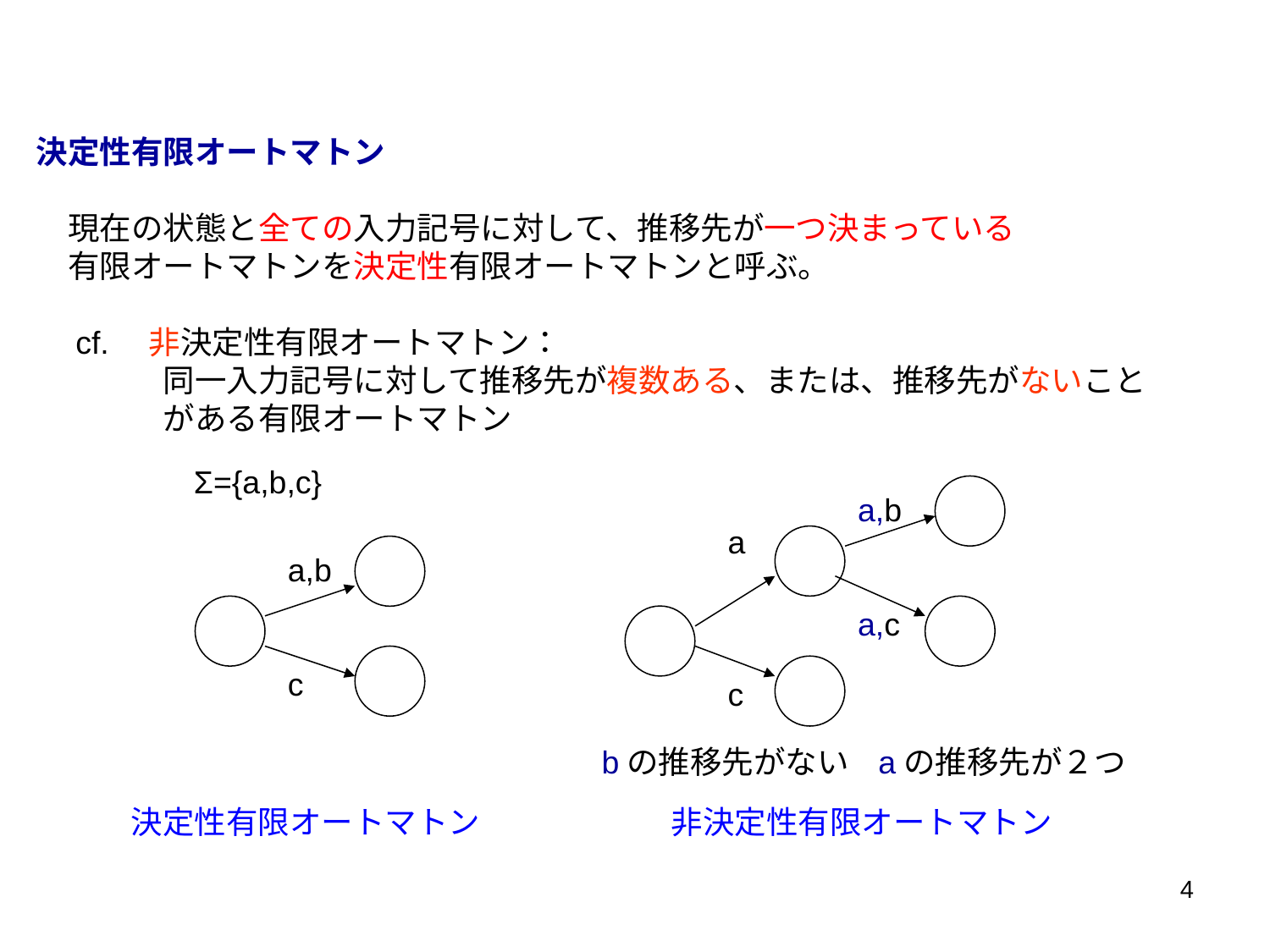

決定性有限オートマトン

　現在の状態と全ての入力記号に対して、推移先が一つ決まっている
　有限オートマトンを決定性有限オートマトンと呼ぶ。

　cf.　非決定性有限オートマトン：
　　　　同一入力記号に対して推移先が複数ある、または、推移先がないこと
　　　　がある有限オートマトン

a,b

a,c
Σ={a,b,c}

a,b

c
a

c

bの推移先がない
aの推移先が２つ
決定性有限オートマトン
非決定性有限オートマトン
4